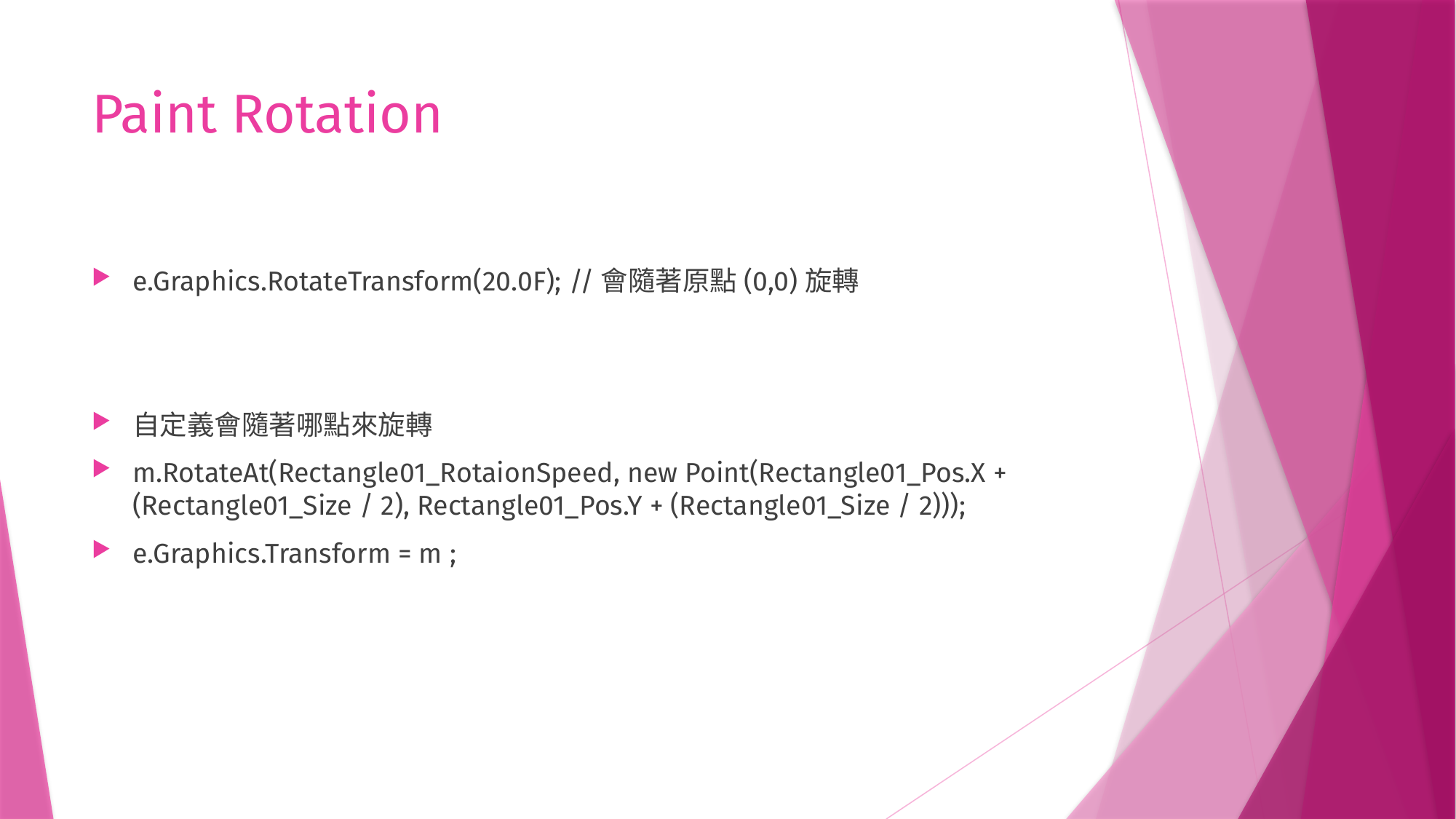

# Paint Rotation
e.Graphics.RotateTransform(20.0F); //會隨著原點(0,0)旋轉

自定義會隨著哪點來旋轉
m.RotateAt(Rectangle01_RotaionSpeed, new Point(Rectangle01_Pos.X + (Rectangle01_Size / 2), Rectangle01_Pos.Y + (Rectangle01_Size / 2)));
e.Graphics.Transform = m ;